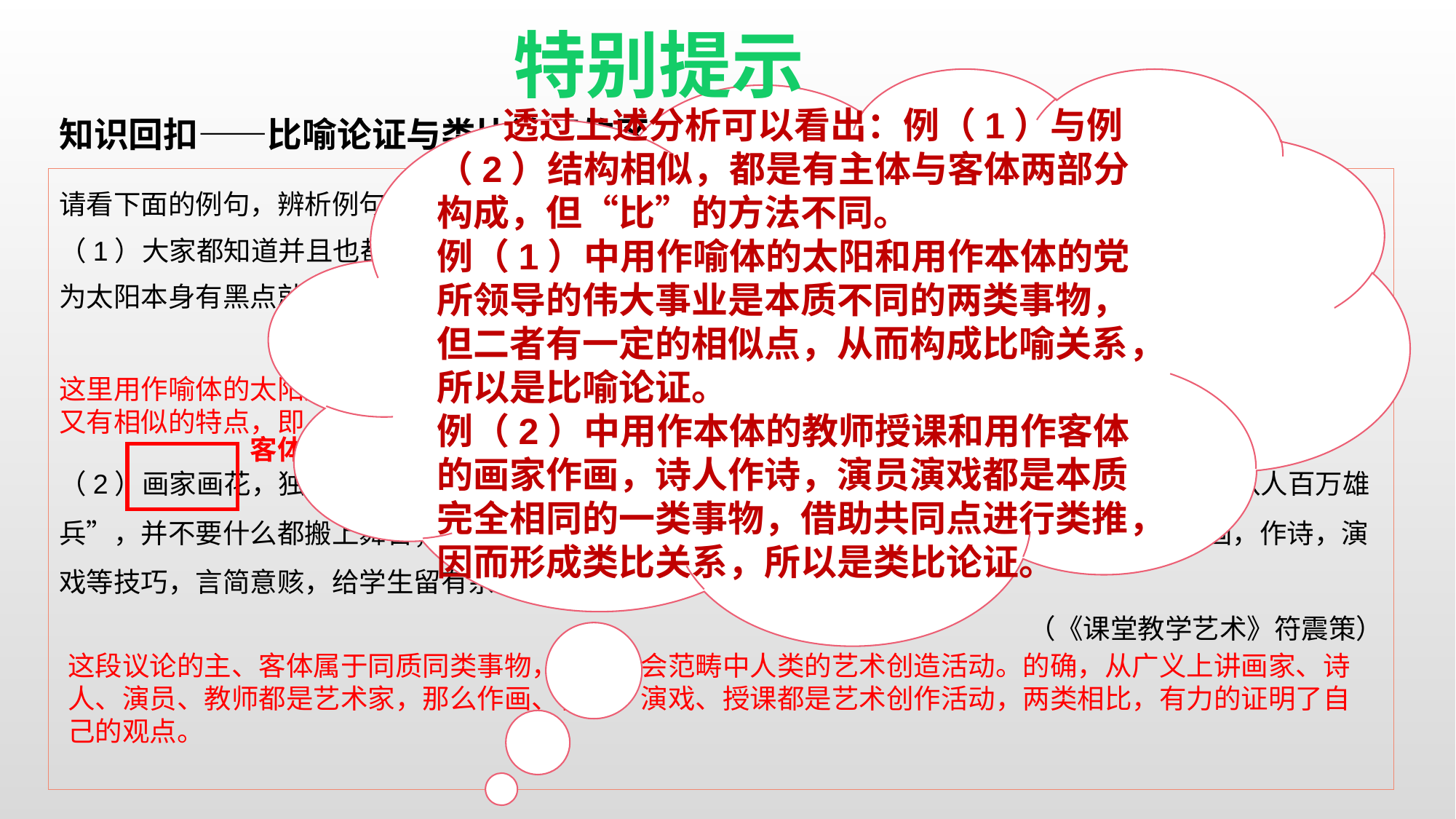

特别提示
       透过上述分析可以看出：例（1）与例（2）结构相似，都是有主体与客体两部分构成，但“比”的方法不同。
例（1）中用作喻体的太阳和用作本体的党所领导的伟大事业是本质不同的两类事物，但二者有一定的相似点，从而构成比喻关系，所以是比喻论证。
例（2）中用作本体的教师授课和用作客体的画家作画，诗人作诗，演员演戏都是本质完全相同的一类事物，借助共同点进行类推，因而形成类比关系，所以是类比论证。
知识回扣——比喻论证与类比论证的区别
请看下面的例句，辨析例句使用了那种论证方法。
（1）大家都知道并且也都指出过太阳本身也有黑点，虽然这些都是事实，但谁曾怀疑人类需要太阳呢？谁因为太阳本身有黑点就否定它的光辉灿烂呢？没有。我想，我们的党，我们党领导下的伟大事业也正是如此
（《太阳的光辉》陶铸）

（2）画家画花，独画一枝，总需要留有余地，让欣赏者去遐想；演员演戏“三五步走遍天下，七八人百万雄兵”，并不要什么都搬上舞台；诗人作诗，讲究含蓄，“言已尽意无穷”；一堂好课，应采用画画，作诗，演戏等技巧，言简意赅，给学生留有余地。
（《课堂教学艺术》符震策）

喻体

本体
这里用作喻体的太阳属于自然范畴，用作本体的党领导的伟大事业属于社会范畴，二者有着本质的不同，但又有相似的特点，即“瑕不掩玉”。这样的议论始终伴随着一个鲜明可感的形象，给人以强烈的感知力。
客体（类体）

本体
这段议论的主、客体属于同质同类事物，均是社会范畴中人类的艺术创造活动。的确，从广义上讲画家、诗人、演员、教师都是艺术家，那么作画、作诗、演戏、授课都是艺术创作活动，两类相比，有力的证明了自己的观点。